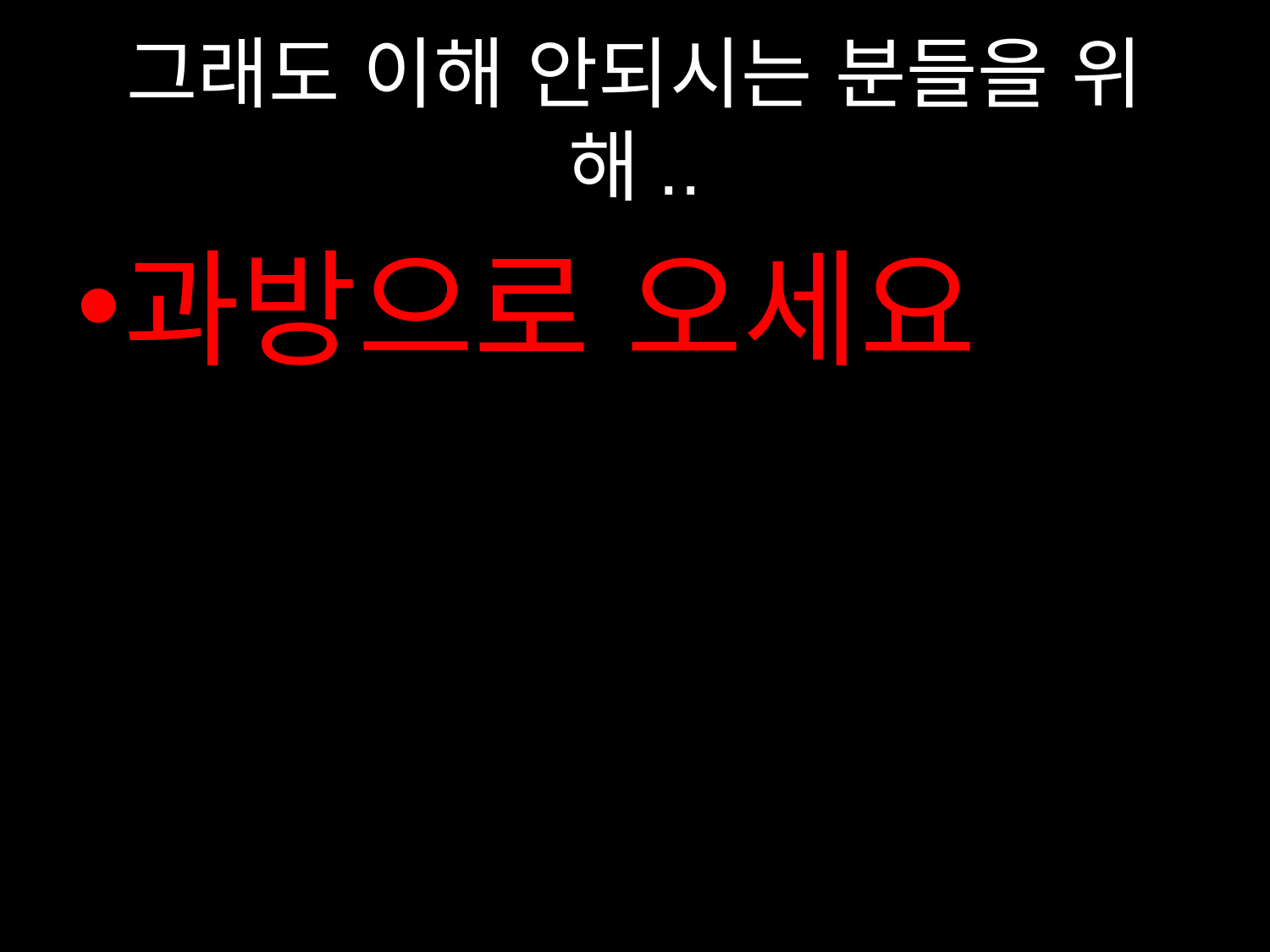

# 그래도 이해 안되시는 분들을 위해..
과방으로 오세요